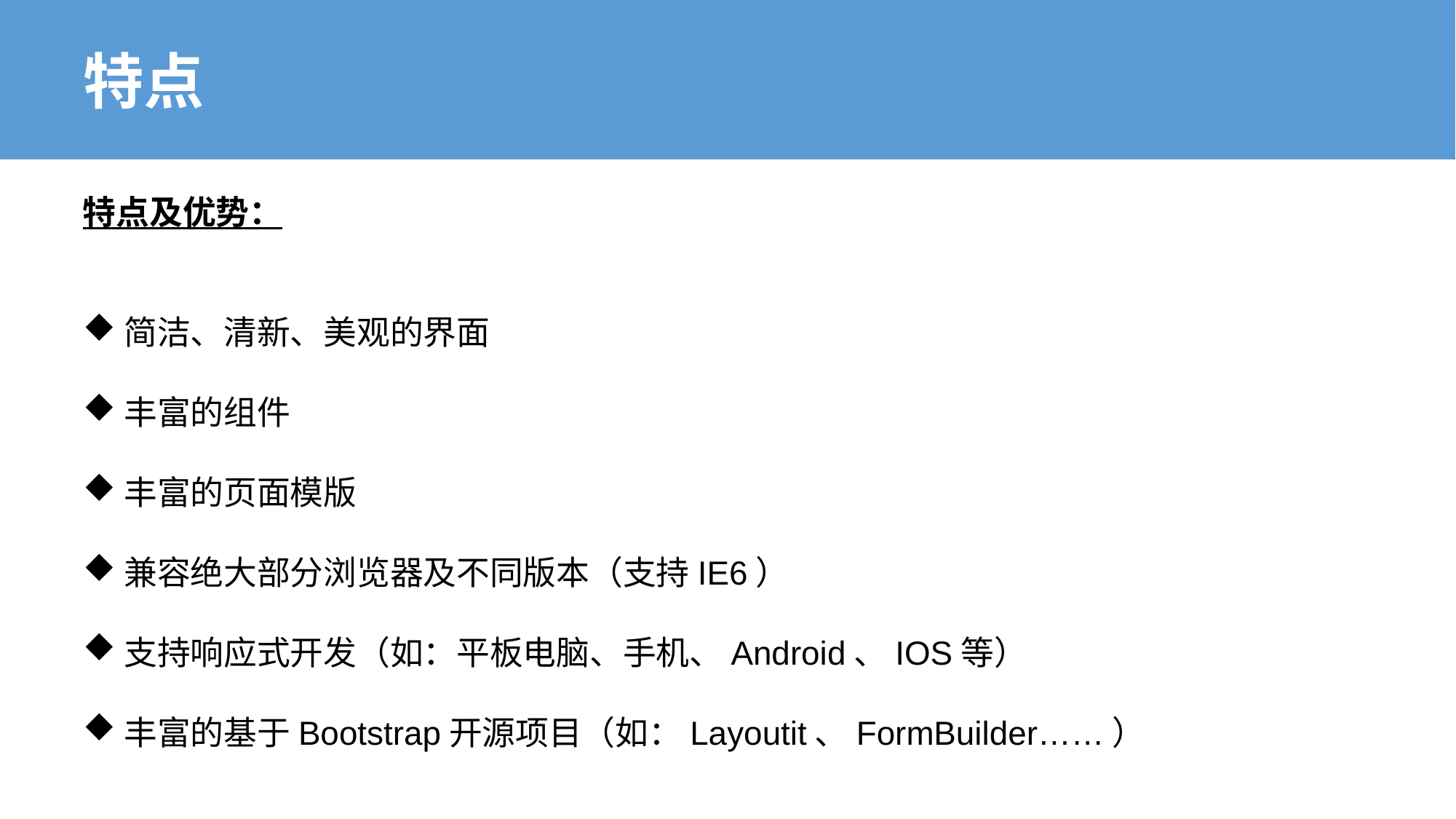

# 特点
特点及优势：

简洁、清新、美观的界面
丰富的组件
丰富的页面模版
兼容绝大部分浏览器及不同版本（支持IE6）
支持响应式开发（如：平板电脑、手机、Android、IOS等）
丰富的基于Bootstrap开源项目（如：Layoutit、FormBuilder……）